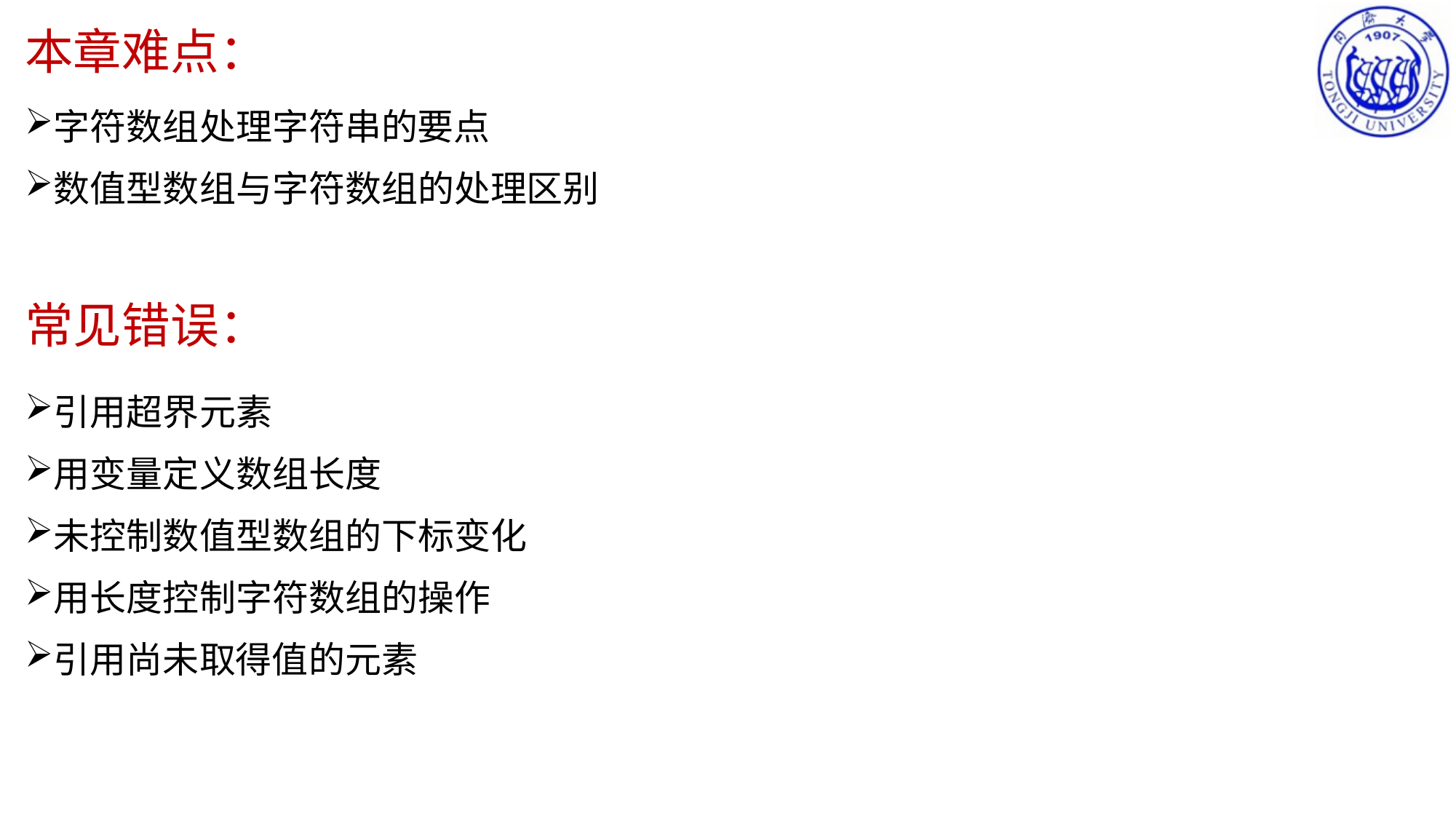

本章难点：

字符数组处理字符串的要点
数值型数组与字符数组的处理区别
常见错误：
引用超界元素
用变量定义数组长度
未控制数值型数组的下标变化
用长度控制字符数组的操作
引用尚未取得值的元素